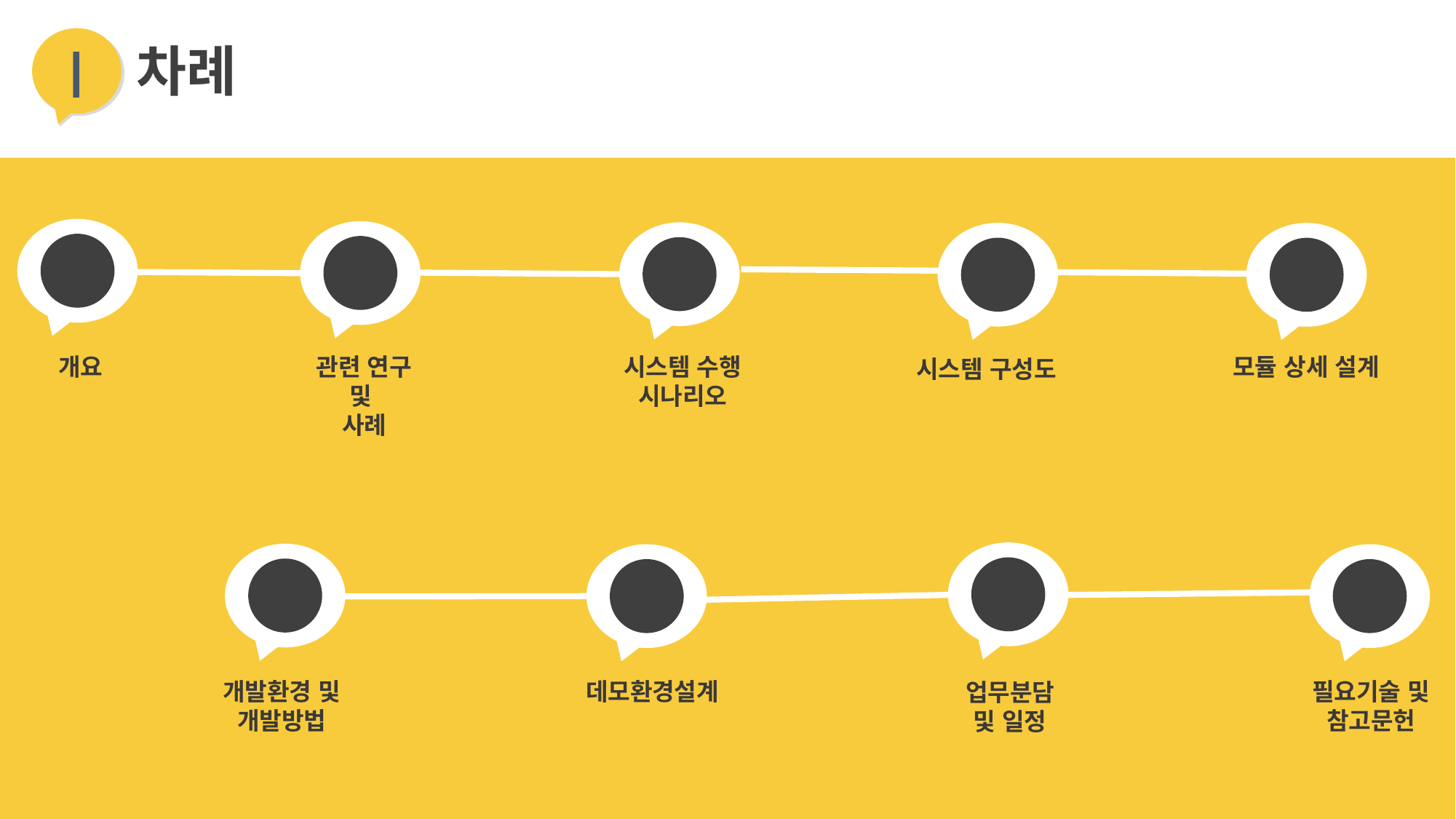

I

차례

관련 연구
및
사례
개요
시스템 수행 시나리오
모듈 상세 설계
시스템 구성도

개발환경 및 개발방법
데모환경설계
필요기술 및 참고문헌
업무분담
및 일정